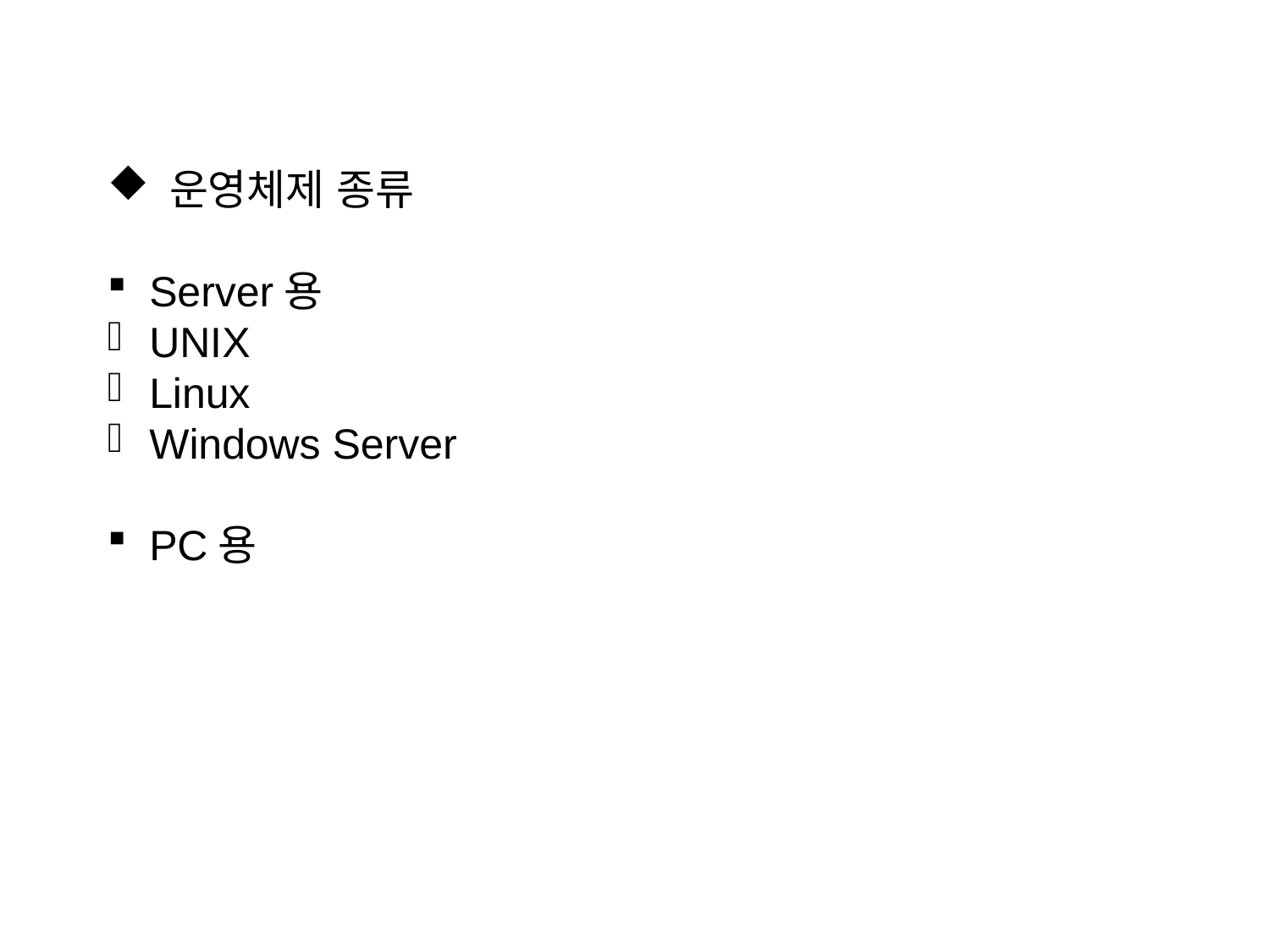

운영체제 종류

 Server용
 UNIX
 Linux
 Windows Server

 PC용